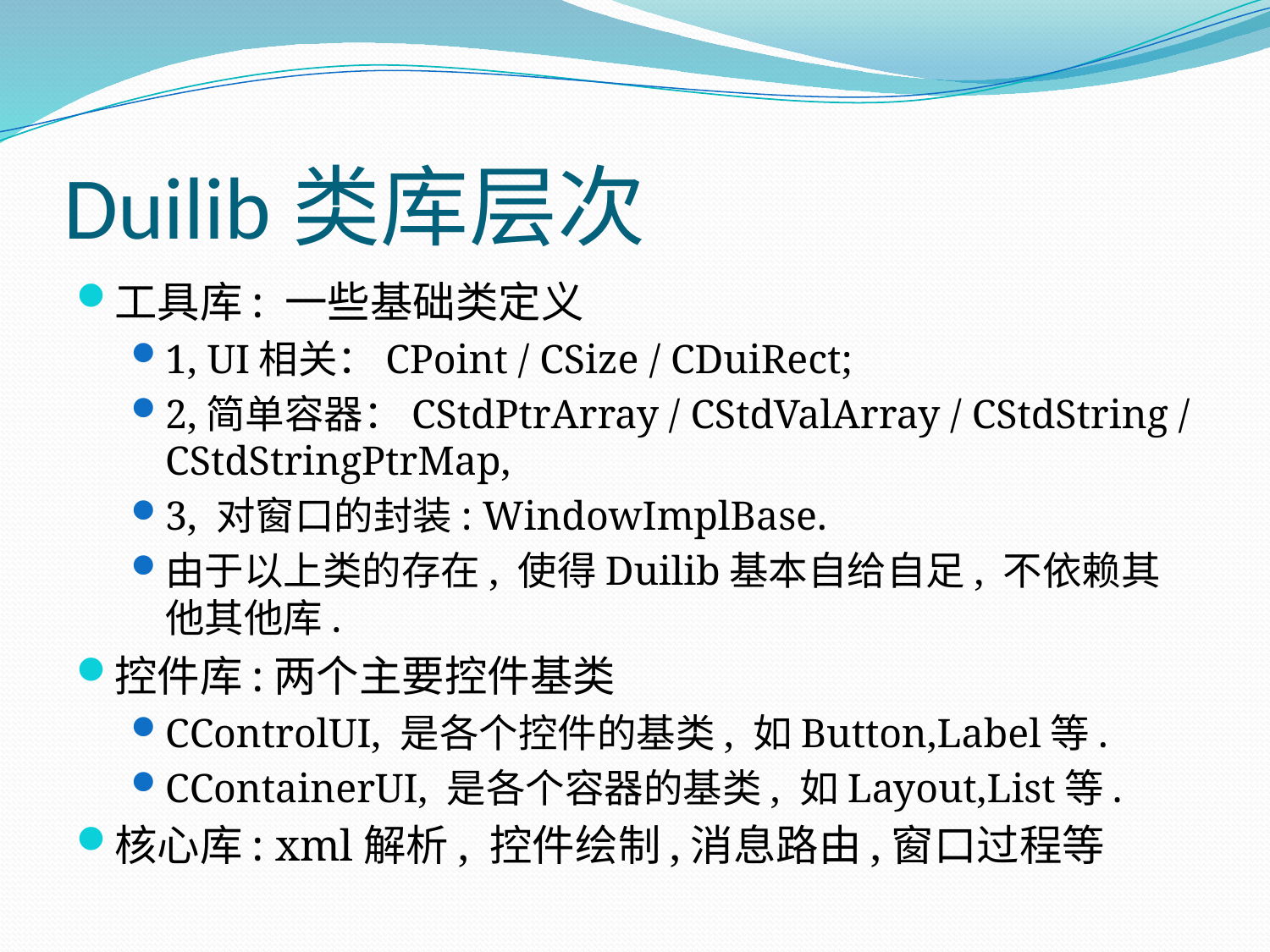

# Duilib类库层次
工具库: 一些基础类定义
1, UI相关：CPoint / CSize / CDuiRect;
2,简单容器：CStdPtrArray / CStdValArray / CStdString / CStdStringPtrMap,
3, 对窗口的封装: WindowImplBase.
由于以上类的存在, 使得Duilib基本自给自足, 不依赖其他其他库.
控件库:两个主要控件基类
CControlUI, 是各个控件的基类, 如Button,Label等.
CContainerUI, 是各个容器的基类, 如Layout,List等.
核心库: xml解析, 控件绘制,消息路由,窗口过程等